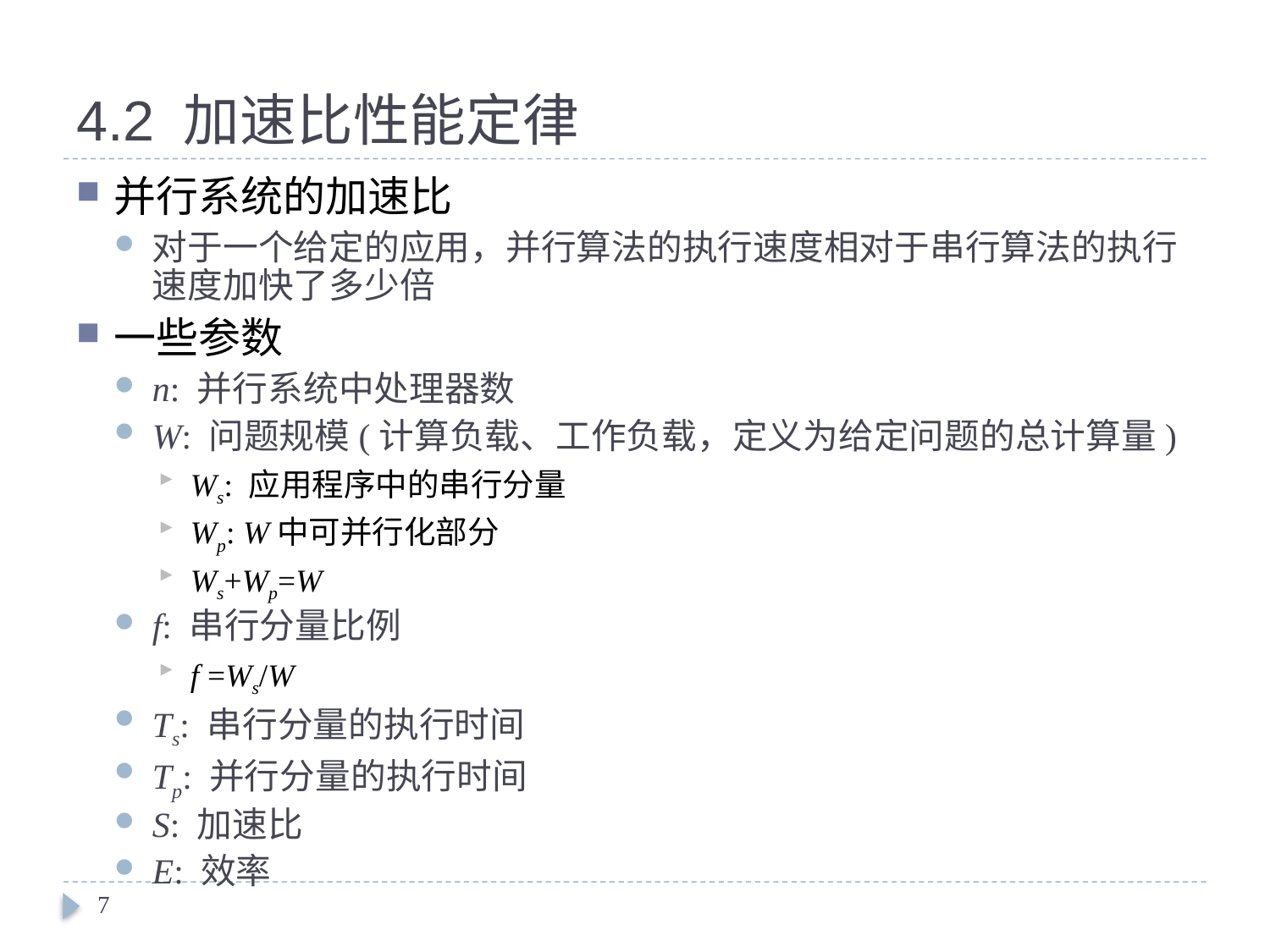

# 4.2 加速比性能定律
并行系统的加速比
对于一个给定的应用，并行算法的执行速度相对于串行算法的执行速度加快了多少倍
一些参数
n: 并行系统中处理器数
W: 问题规模(计算负载、工作负载，定义为给定问题的总计算量)
Ws: 应用程序中的串行分量
Wp: W中可并行化部分
Ws+Wp=W
f: 串行分量比例
f =Ws/W
Ts: 串行分量的执行时间
Tp: 并行分量的执行时间
S: 加速比
E: 效率
7